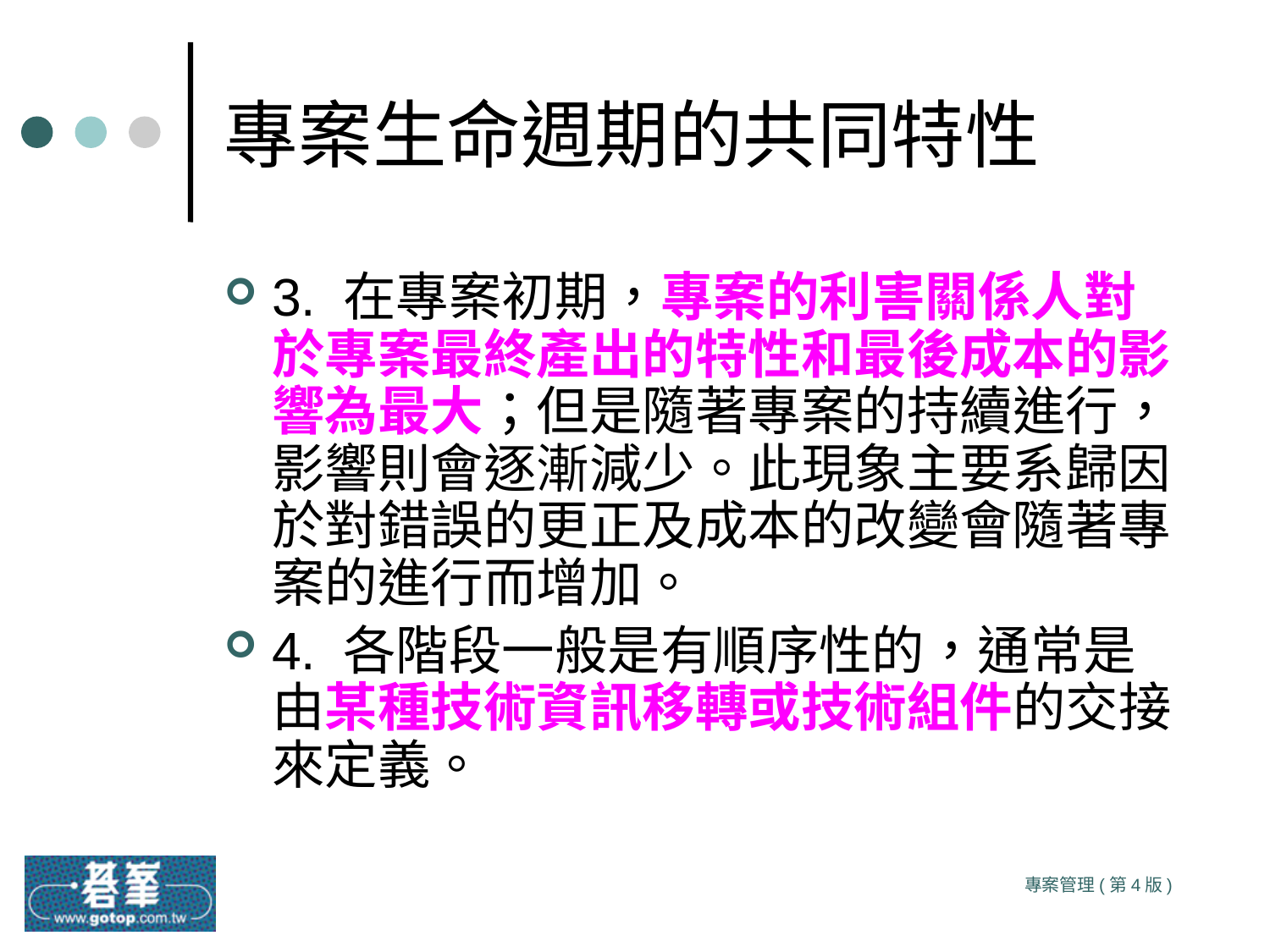

# 專案生命週期的共同特性
3. 在專案初期，專案的利害關係人對於專案最終產出的特性和最後成本的影響為最大；但是隨著專案的持續進行，影響則會逐漸減少。此現象主要系歸因於對錯誤的更正及成本的改變會隨著專案的進行而增加。
4. 各階段一般是有順序性的，通常是由某種技術資訊移轉或技術組件的交接來定義。
專案管理(第4版)